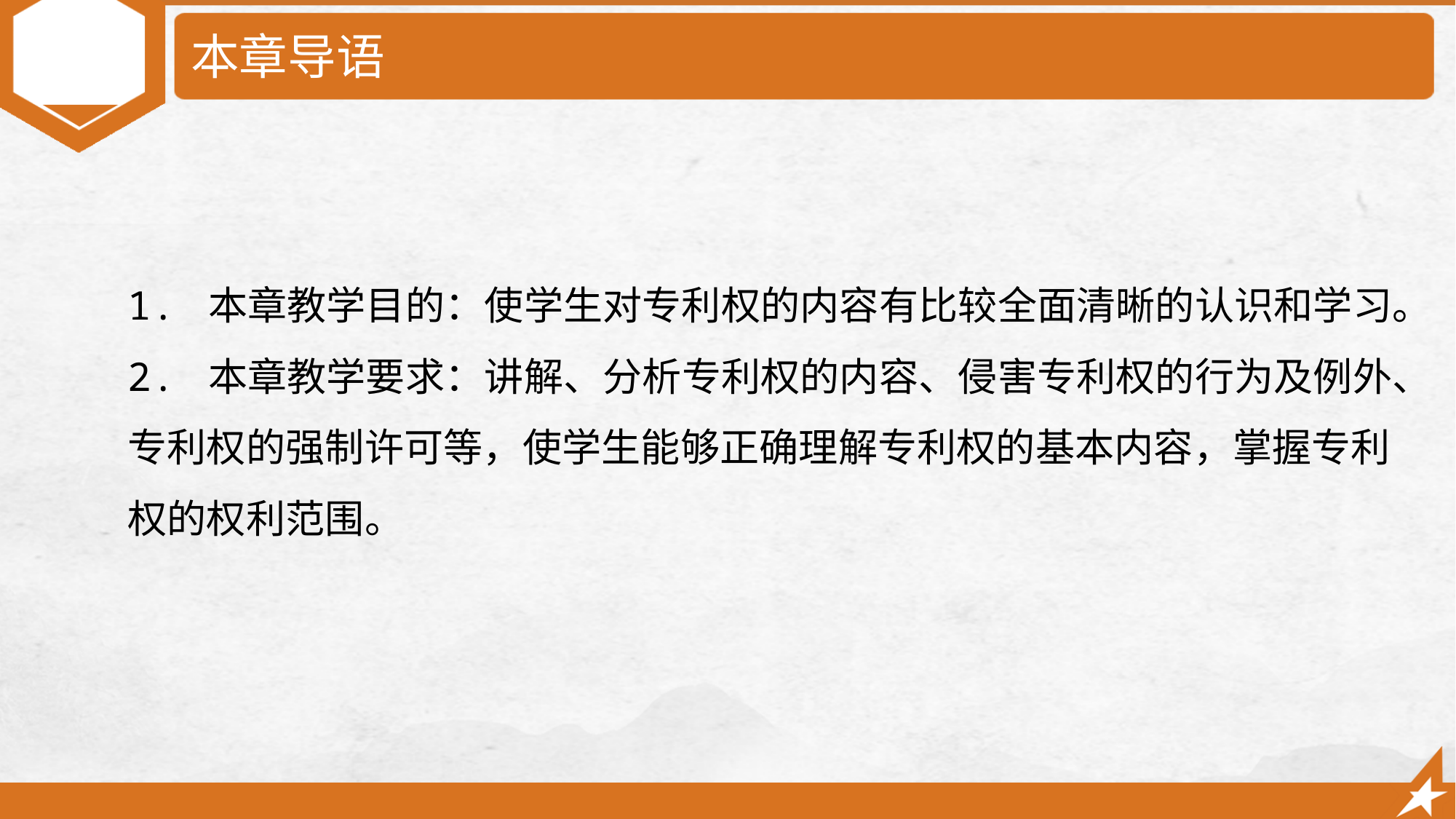

# 本章导语
1. 本章教学目的：使学生对专利权的内容有比较全面清晰的认识和学习。2. 本章教学要求：讲解、分析专利权的内容、侵害专利权的行为及例外、专利权的强制许可等，使学生能够正确理解专利权的基本内容，掌握专利权的权利范围。